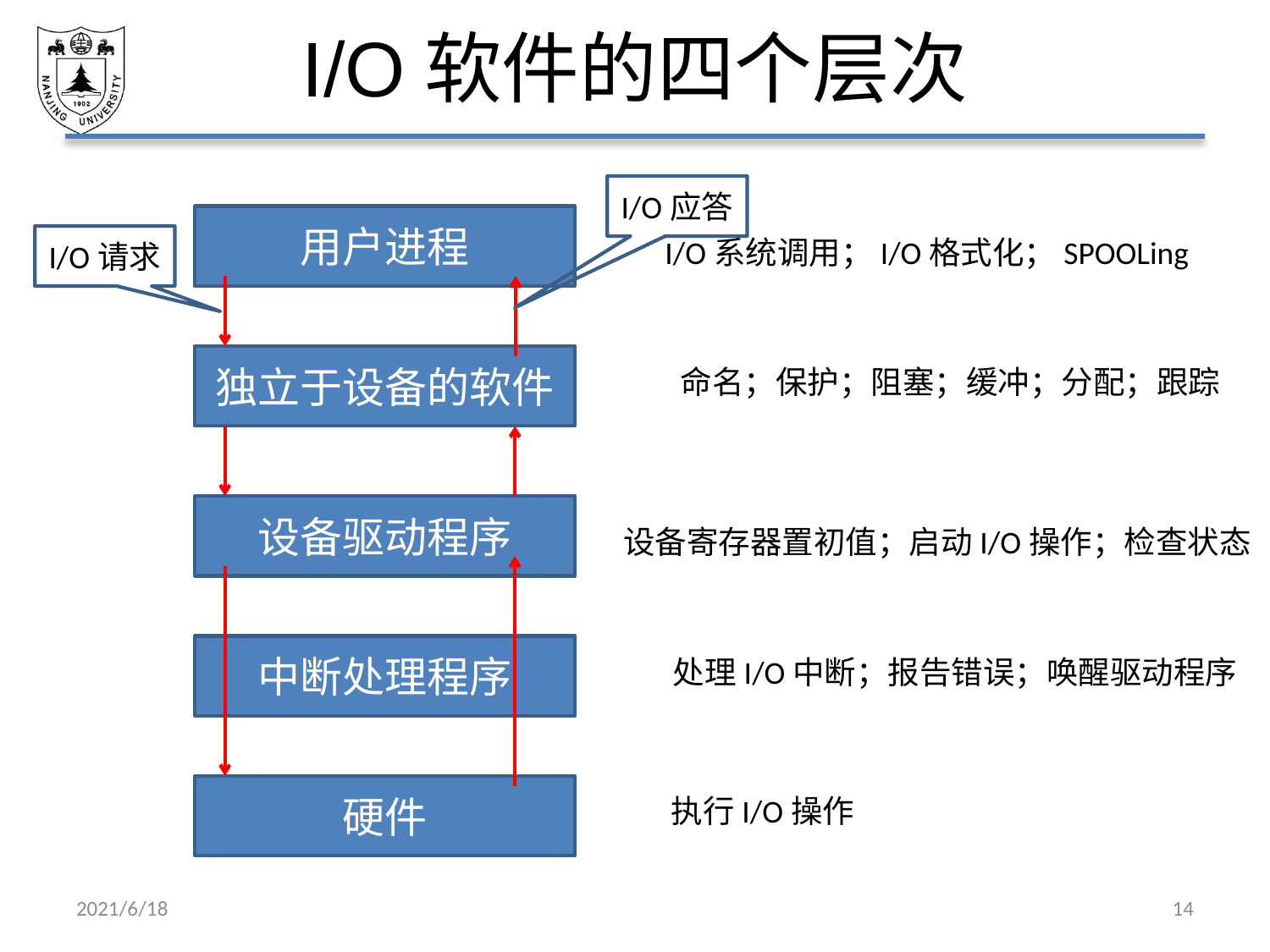

# I/O软件的四个层次
I/O应答
用户进程
I/O请求
I/O系统调用；I/O格式化；SPOOLing
独立于设备的软件
命名；保护；阻塞；缓冲；分配；跟踪
设备驱动程序
设备寄存器置初值；启动I/O操作；检查状态
中断处理程序
处理I/O中断；报告错误；唤醒驱动程序
硬件
执行I/O操作
2021/6/18
14